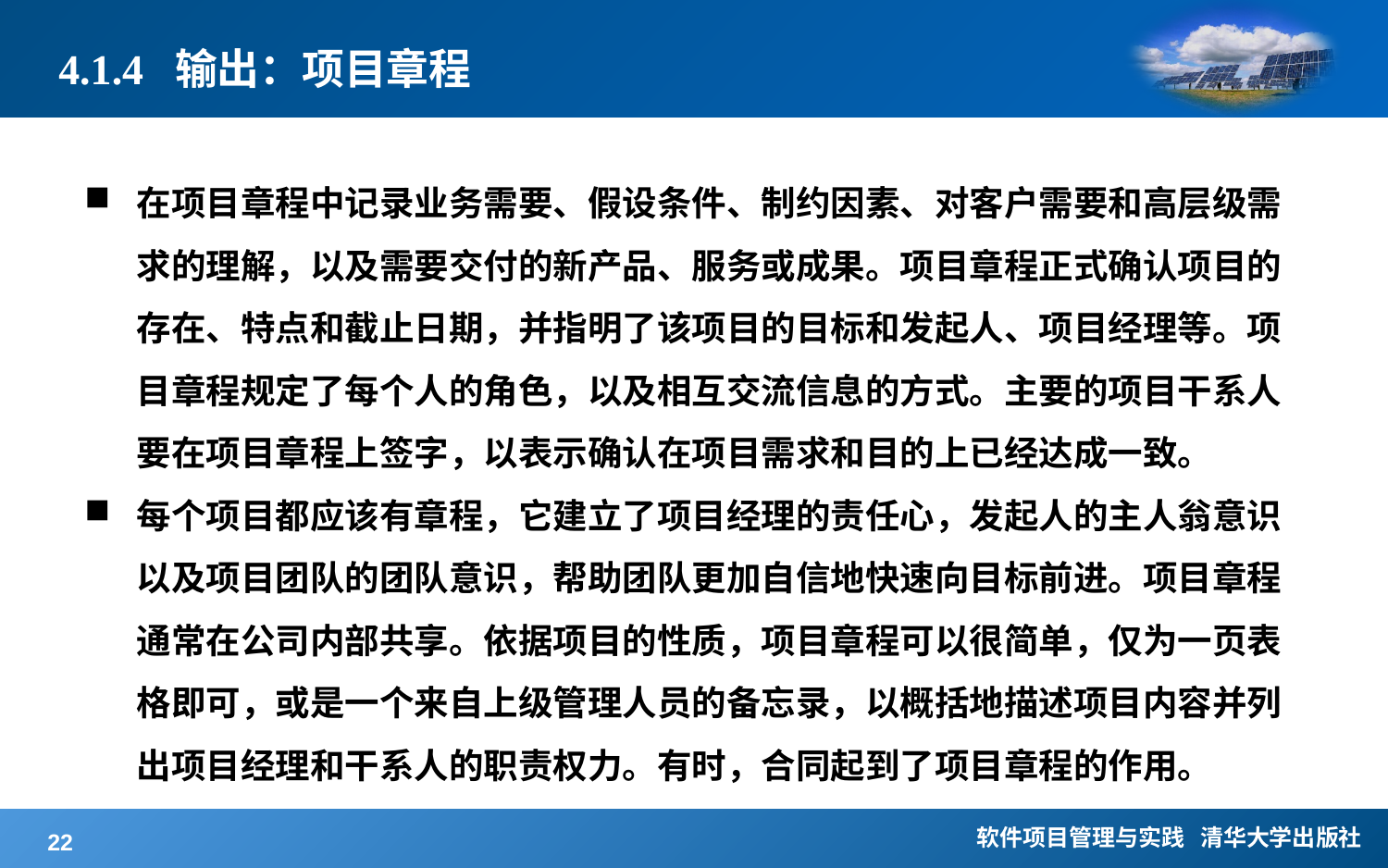

# 4.1.4  输出：项目章程
在项目章程中记录业务需要、假设条件、制约因素、对客户需要和高层级需求的理解，以及需要交付的新产品、服务或成果。项目章程正式确认项目的存在、特点和截止日期，并指明了该项目的目标和发起人、项目经理等。项目章程规定了每个人的角色，以及相互交流信息的方式。主要的项目干系人要在项目章程上签字，以表示确认在项目需求和目的上已经达成一致。
每个项目都应该有章程，它建立了项目经理的责任心，发起人的主人翁意识以及项目团队的团队意识，帮助团队更加自信地快速向目标前进。项目章程通常在公司内部共享。依据项目的性质，项目章程可以很简单，仅为一页表格即可，或是一个来自上级管理人员的备忘录，以概括地描述项目内容并列出项目经理和干系人的职责权力。有时，合同起到了项目章程的作用。